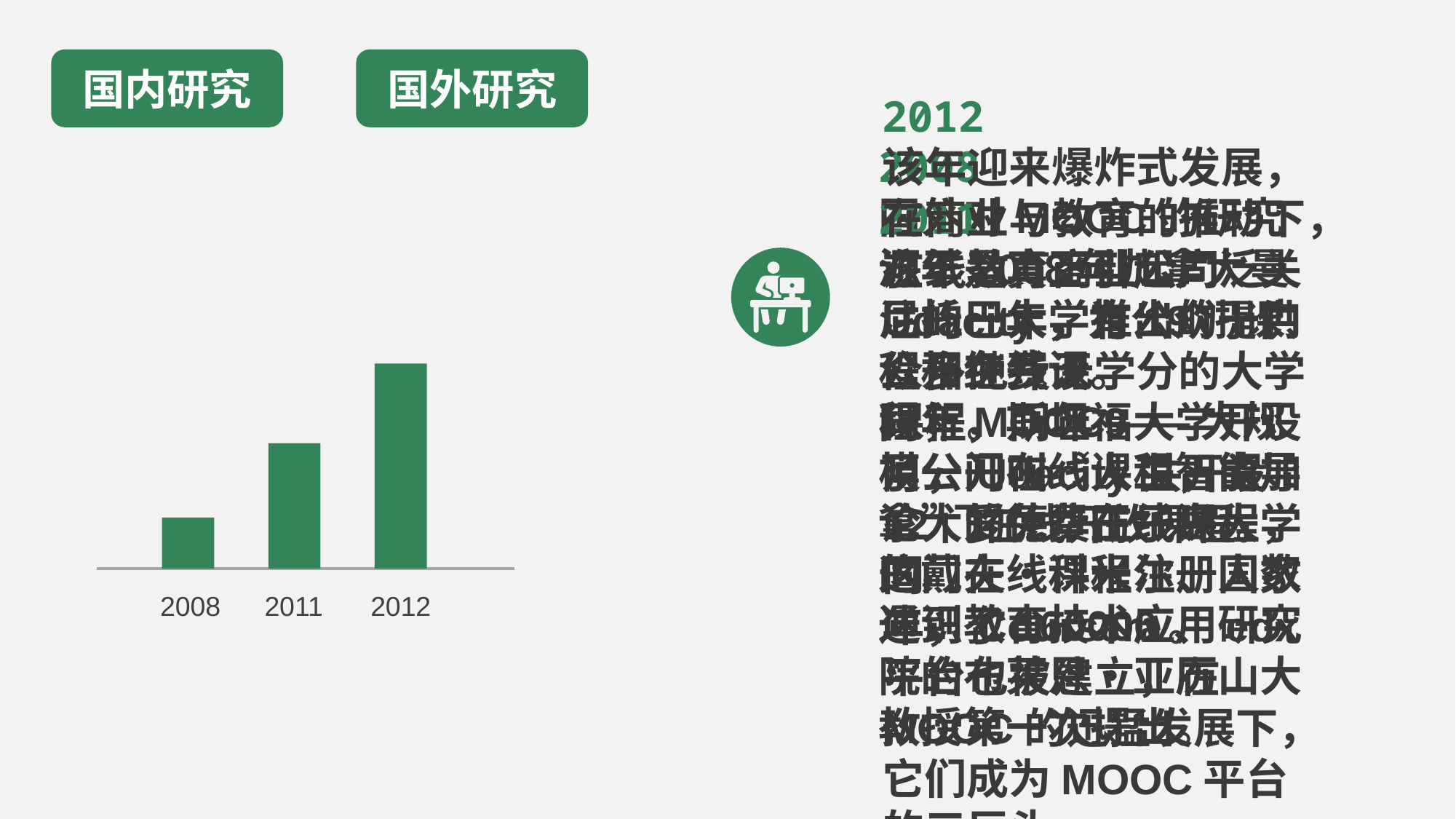

国外研究
国内研究
2012
该年迎来爆炸式发展，在商业与教育的推动下，在线教育商业公司Udacity，为公众提供众多免费无学分的大学课程。同年9月，Udacity共开设12门在线开放课程。同年，Coursera、edx平台也被建立，在MOOC的迅猛发展下，它们成为MOOC平台的三巨头。
2008
国外对MOOC的研究源于2008年加拿大曼尼托巴大学推出的一门公开在线课程，MOOC――大规模公开在线课程，由加拿大爱德华王子岛大学的戴夫・科米尔、国家通识教育技术应用研究院的布莱恩・亚历山大教授第一次提出。
2011
该年是真正引起广泛关注的一年，有19门课程相继开设。
同年，斯坦福大学开设了一门叫“人工智能导论”的免费在线课程，这门在线课程注册人数达到了160000。

2008
2011
2012